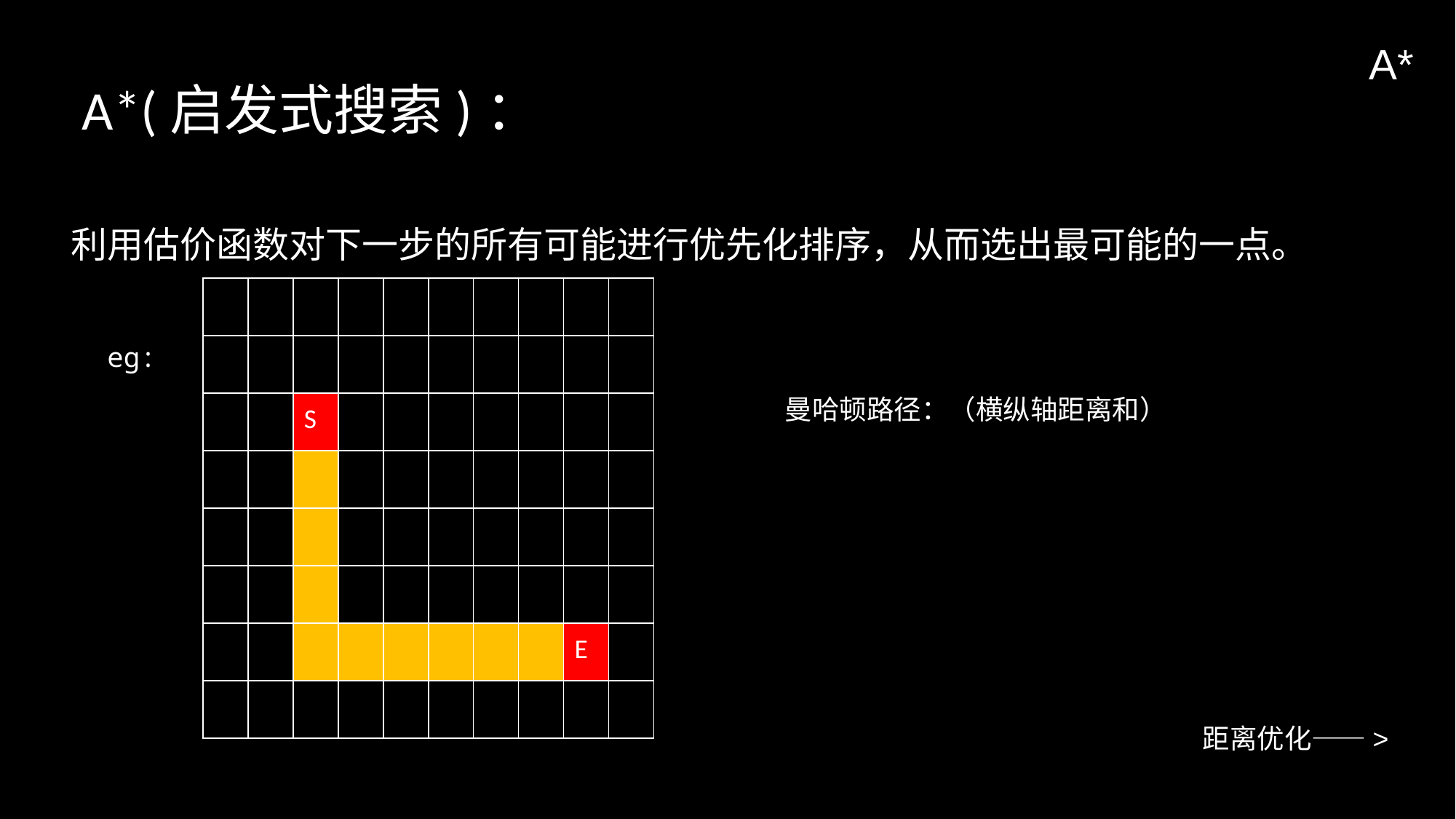

A*
A*(启发式搜索)：
利用估价函数对下一步的所有可能进行优先化排序，从而选出最可能的一点。
|  |  |  |  |  |  |  |  |  |  |
| --- | --- | --- | --- | --- | --- | --- | --- | --- | --- |
|  |  |  |  |  |  |  |  |  |  |
|  |  | S |  |  |  |  |  |  |  |
|  |  |  |  |  |  |  |  |  |  |
|  |  |  |  |  |  |  |  |  |  |
|  |  |  |  |  |  |  |  |  |  |
|  |  |  |  |  |  |  |  | E |  |
|  |  |  |  |  |  |  |  |  |  |
eg:

曼哈顿路径：（横纵轴距离和）

距离优化——>